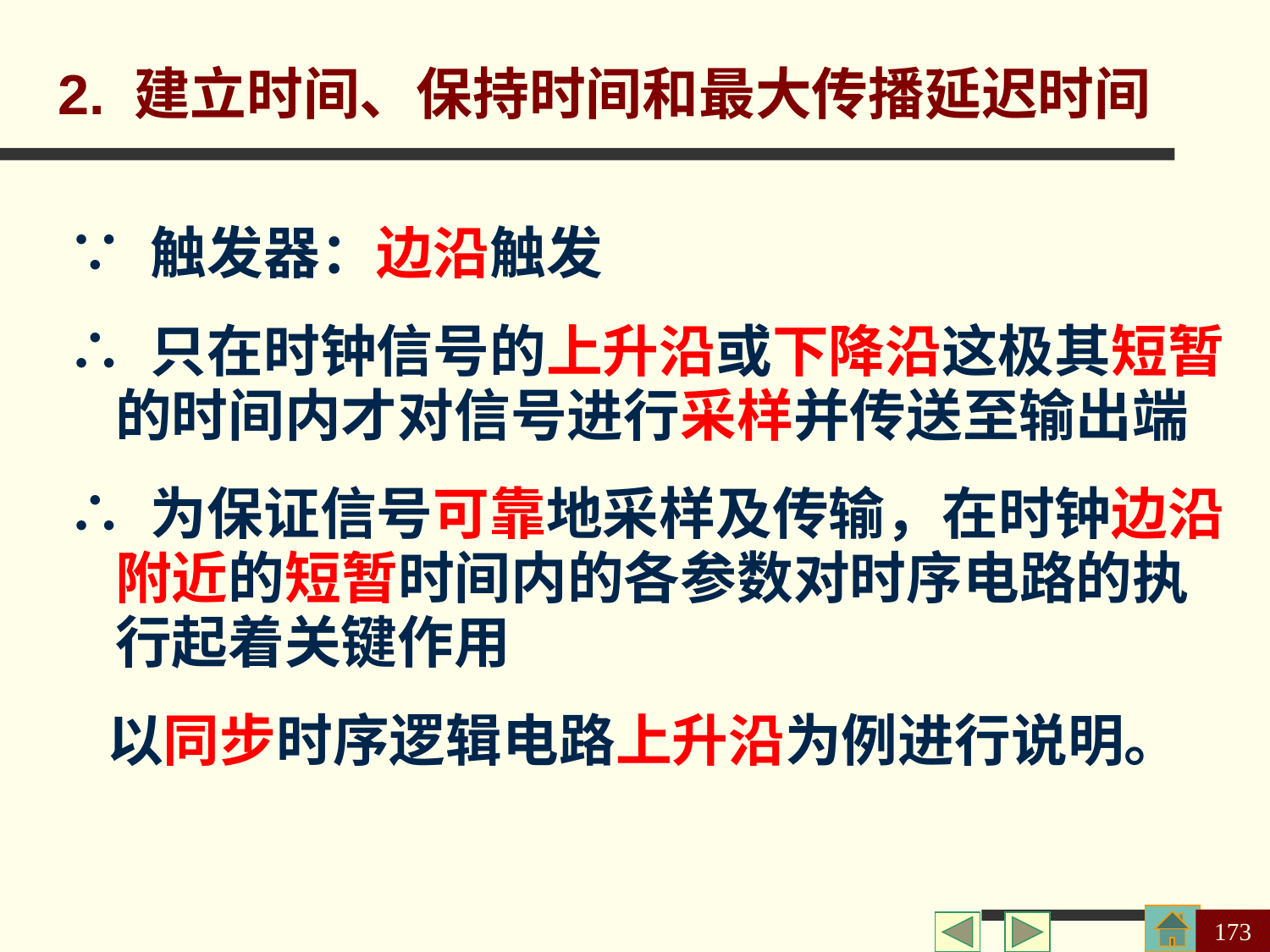

2. 建立时间、保持时间和最大传播延迟时间
∵ 触发器：边沿触发
∴ 只在时钟信号的上升沿或下降沿这极其短暂的时间内才对信号进行采样并传送至输出端
∴ 为保证信号可靠地采样及传输，在时钟边沿附近的短暂时间内的各参数对时序电路的执行起着关键作用
  以同步时序逻辑电路上升沿为例进行说明。
173